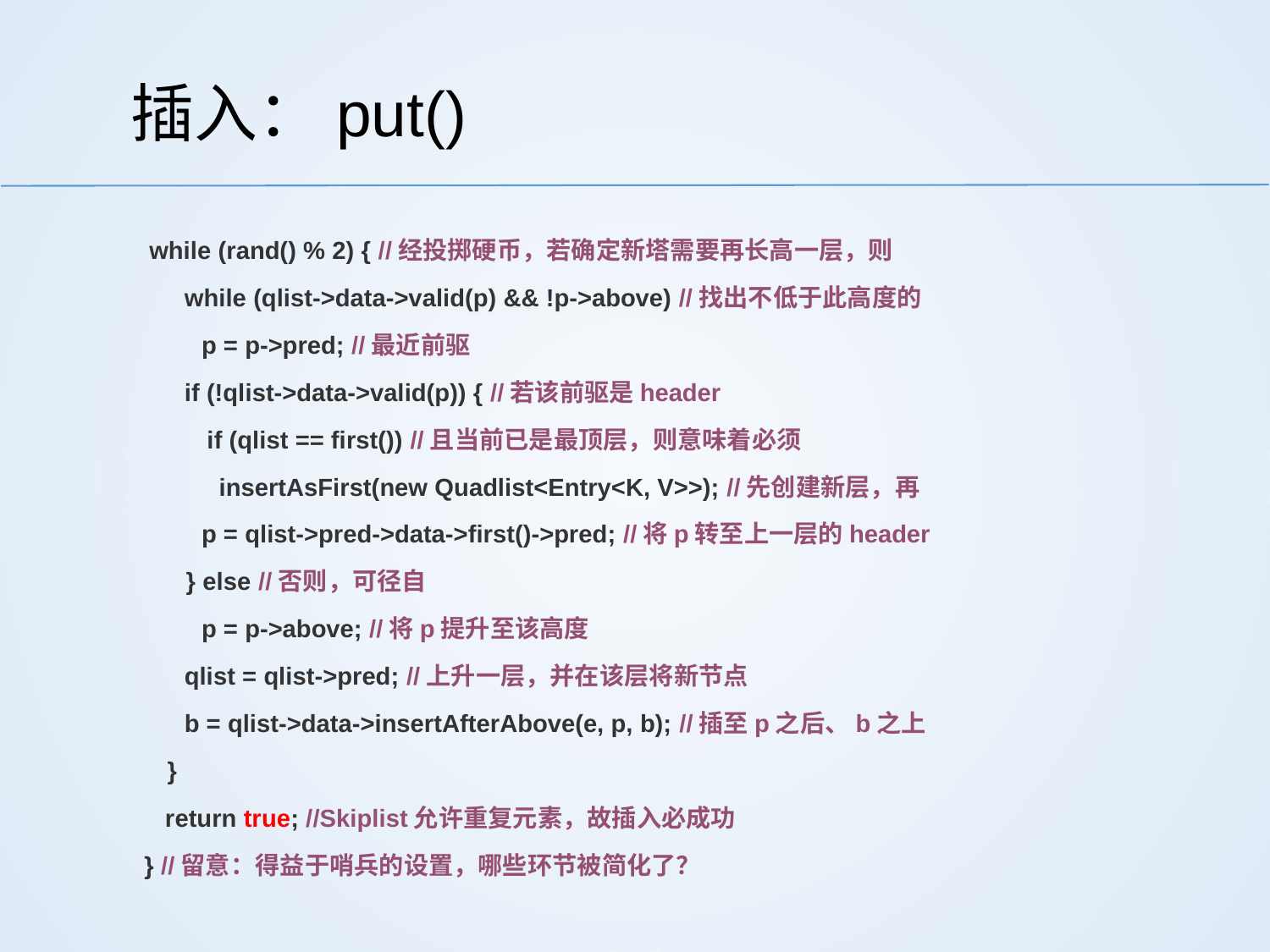

# 插入：put()
      while (rand() % 2) { //经投掷硬币，若确定新塔需要再长高一层，则
      while (qlist->data->valid(p) && !p->above) //找出不低于此高度的
         p = p->pred; //最近前驱
      if (!qlist->data->valid(p)) { //若该前驱是header
         if (qlist == first()) //且当前已是最顶层，则意味着必须
            insertAsFirst(new Quadlist<Entry<K, V>>); //先创建新层，再
         p = qlist->pred->data->first()->pred; //将p转至上一层的header
      } else //否则，可径自
         p = p->above; //将p提升至该高度
      qlist = qlist->pred; //上升一层，并在该层将新节点
      b = qlist->data->insertAfterAbove(e, p, b); //插至p之后、b之上
   }
   return true; //Skiplist允许重复元素，故插入必成功
} //留意：得益于哨兵的设置，哪些环节被简化了？